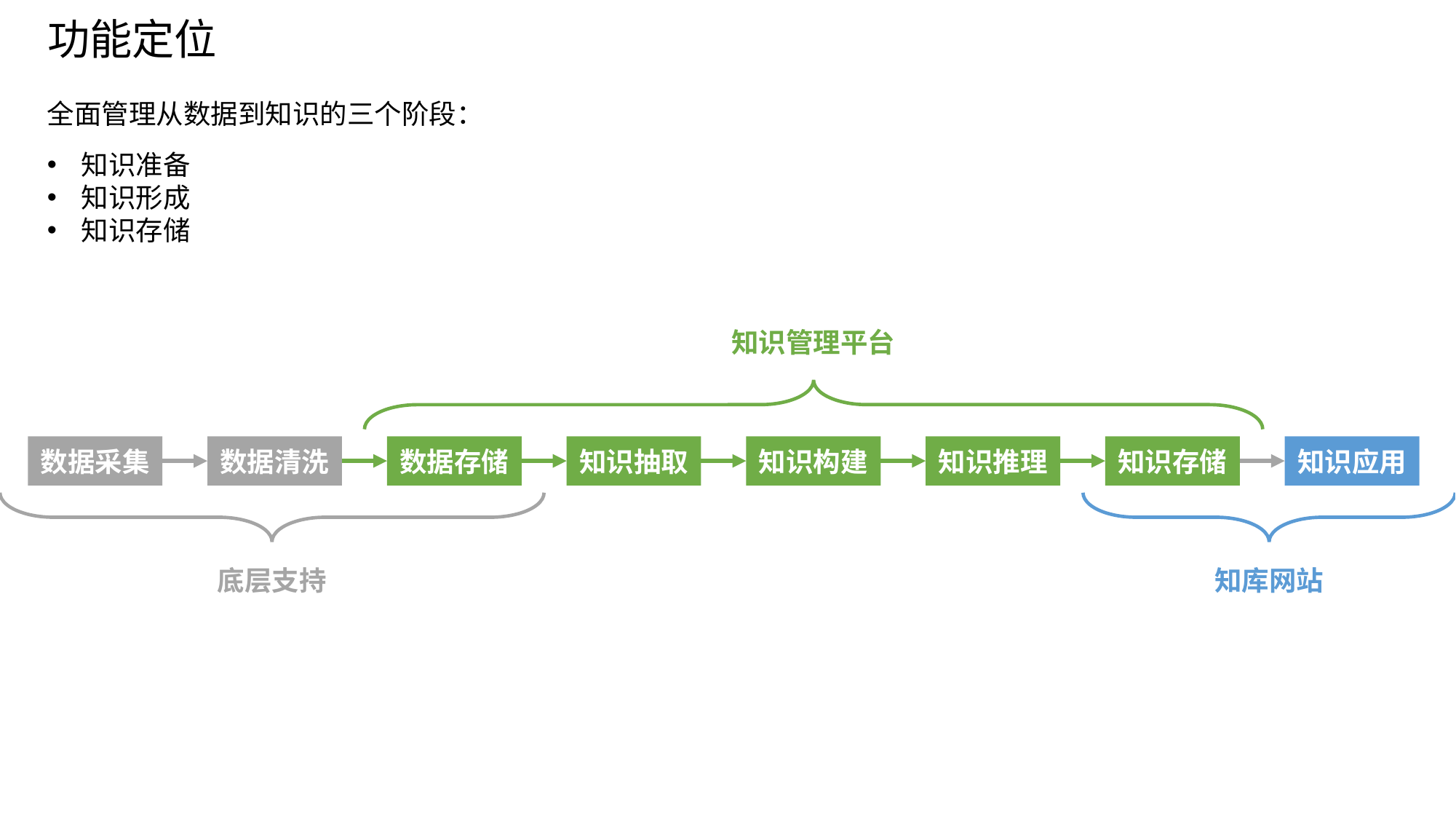

# 功能定位

全面管理从数据到知识的三个阶段：
知识准备
知识形成
知识存储

知识管理平台

数据采集
知识存储
知识应用
数据清洗
数据存储
知识抽取
知识构建
知识推理
底层支持
知库网站